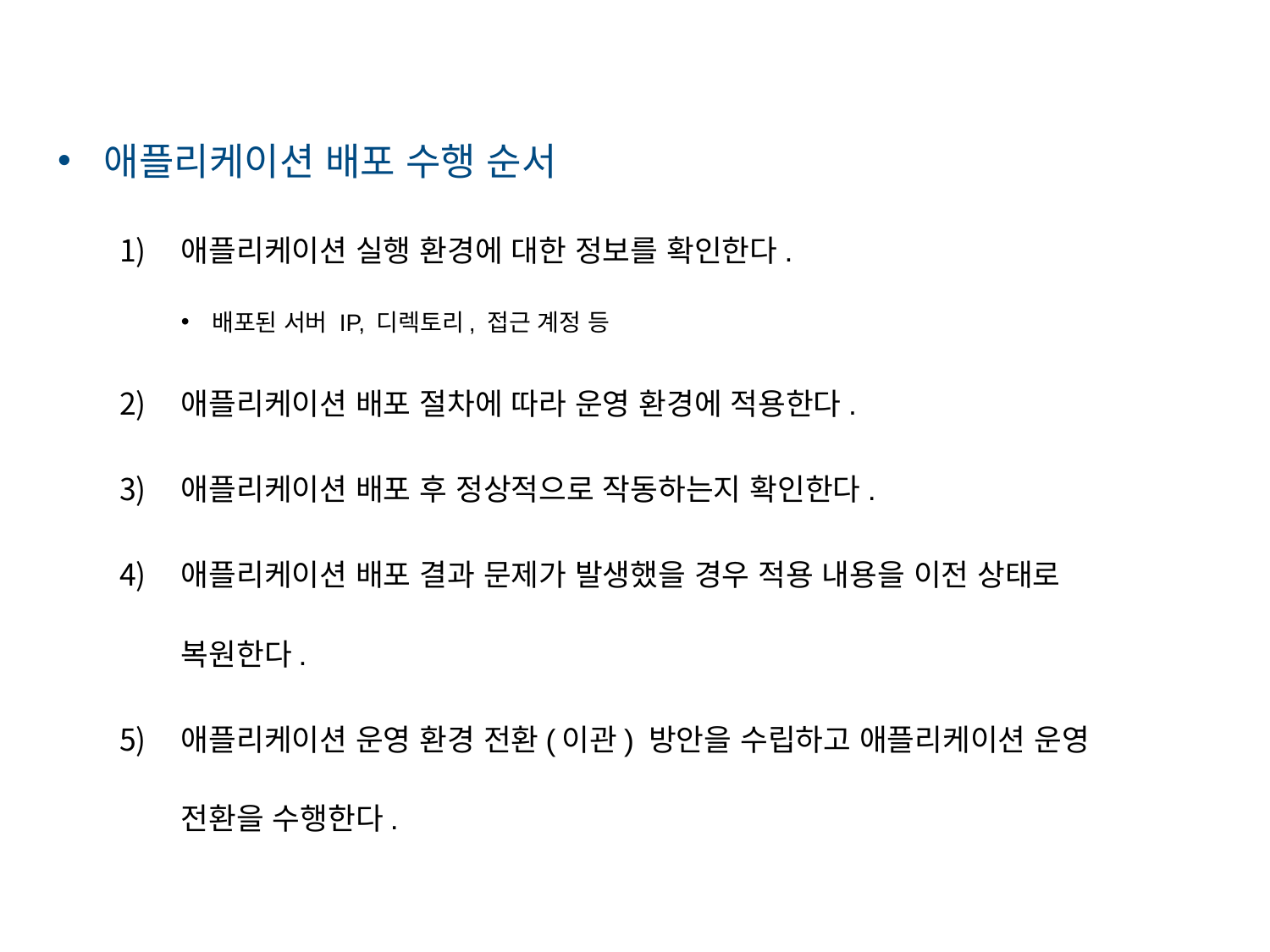

애플리케이션 배포 수행 순서
애플리케이션 실행 환경에 대한 정보를 확인한다.
배포된 서버 IP, 디렉토리, 접근 계정 등
애플리케이션 배포 절차에 따라 운영 환경에 적용한다.
애플리케이션 배포 후 정상적으로 작동하는지 확인한다.
애플리케이션 배포 결과 문제가 발생했을 경우 적용 내용을 이전 상태로 복원한다.
애플리케이션 운영 환경 전환(이관) 방안을 수립하고 애플리케이션 운영 전환을 수행한다.